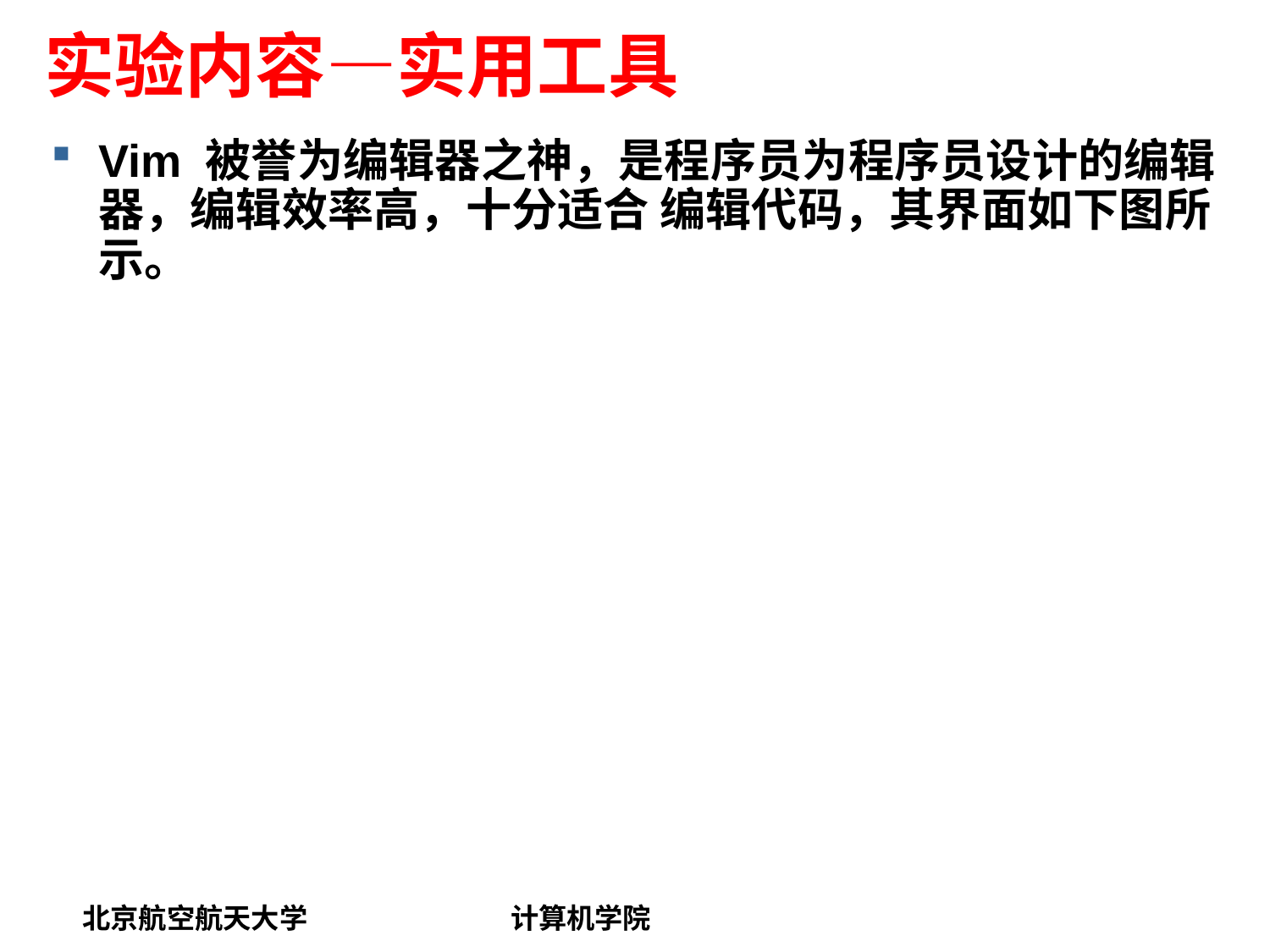

实验内容—实用工具
Vim 被誉为编辑器之神，是程序员为程序员设计的编辑器，编辑效率高，十分适合 编辑代码，其界面如下图所示。